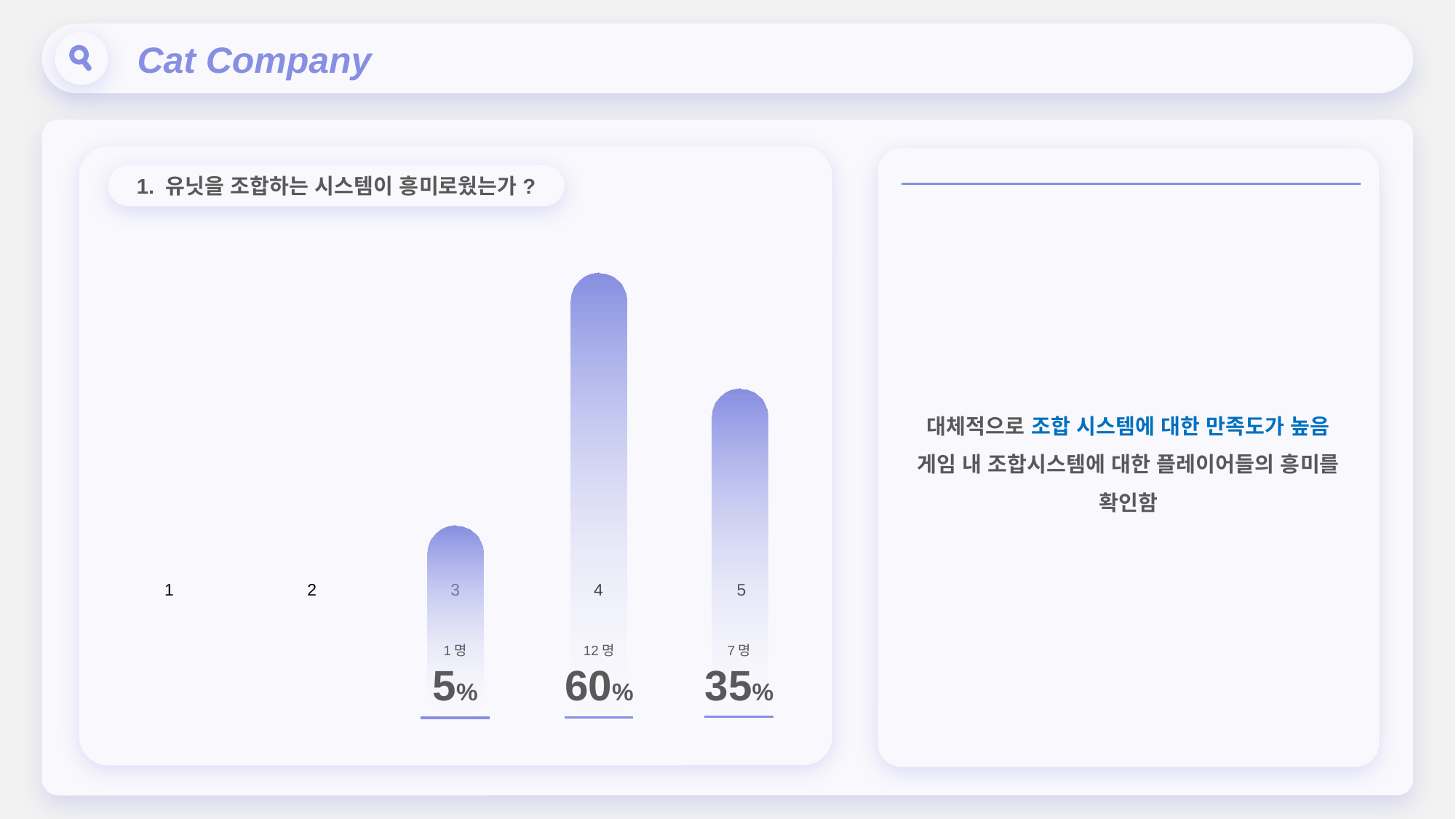

Cat Company

대체적으로 조합 시스템에 대한 만족도가 높음
게임 내 조합시스템에 대한 플레이어들의 흥미를 확인함
1. 유닛을 조합하는 시스템이 흥미로웠는가?

### Chart

| Category | 계열 1 |
|---|---|
| 1 | None |
| 2 | None |
| 3 | None |
| 4 | None |
| 5 | None |

1명
5%
7명
35%
12명
60%